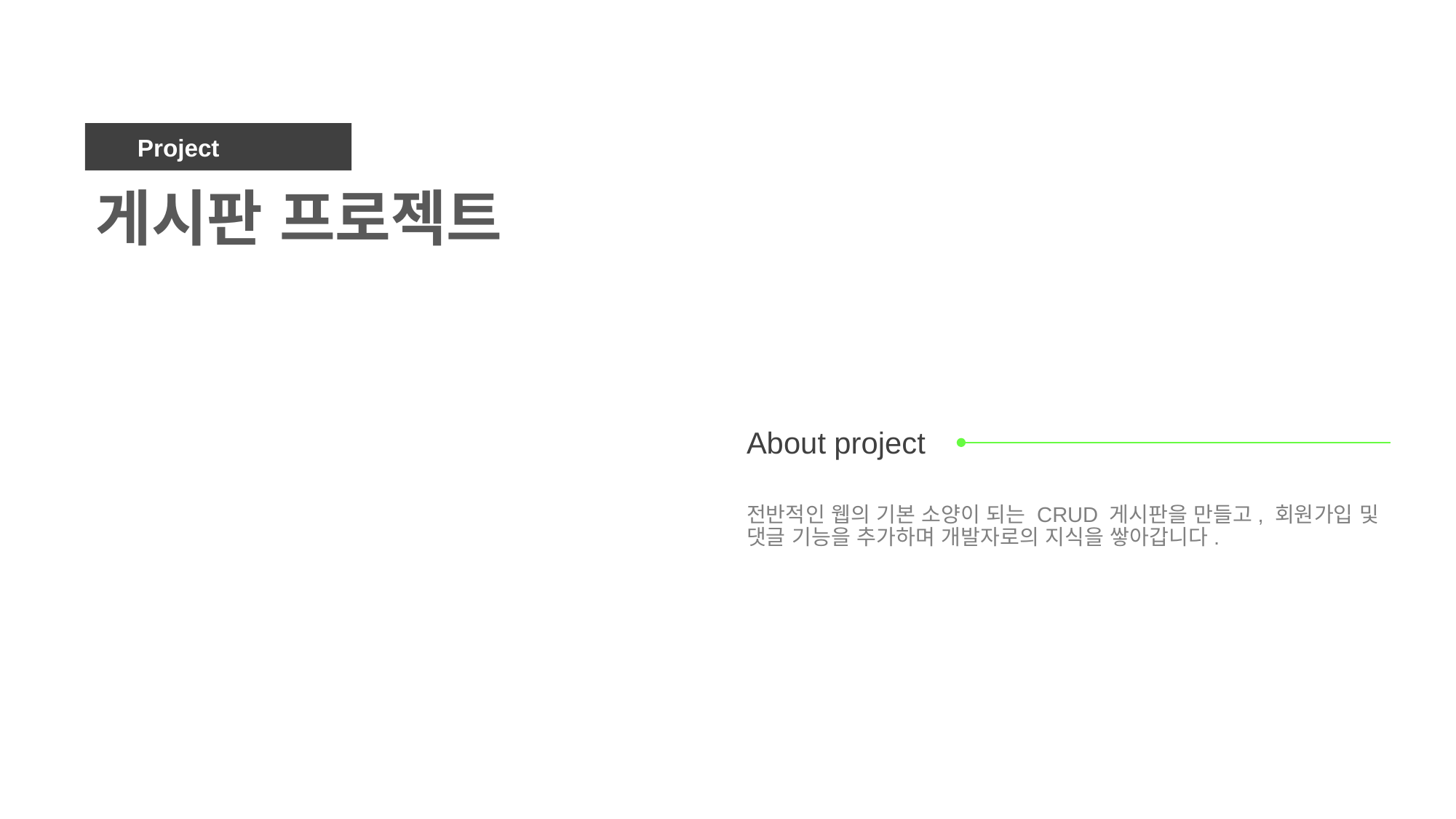

게시판 프로젝트
전반적인 웹의 기본 소양이 되는 CRUD 게시판을 만들고, 회원가입 및 댓글 기능을 추가하며 개발자로의 지식을 쌓아갑니다.